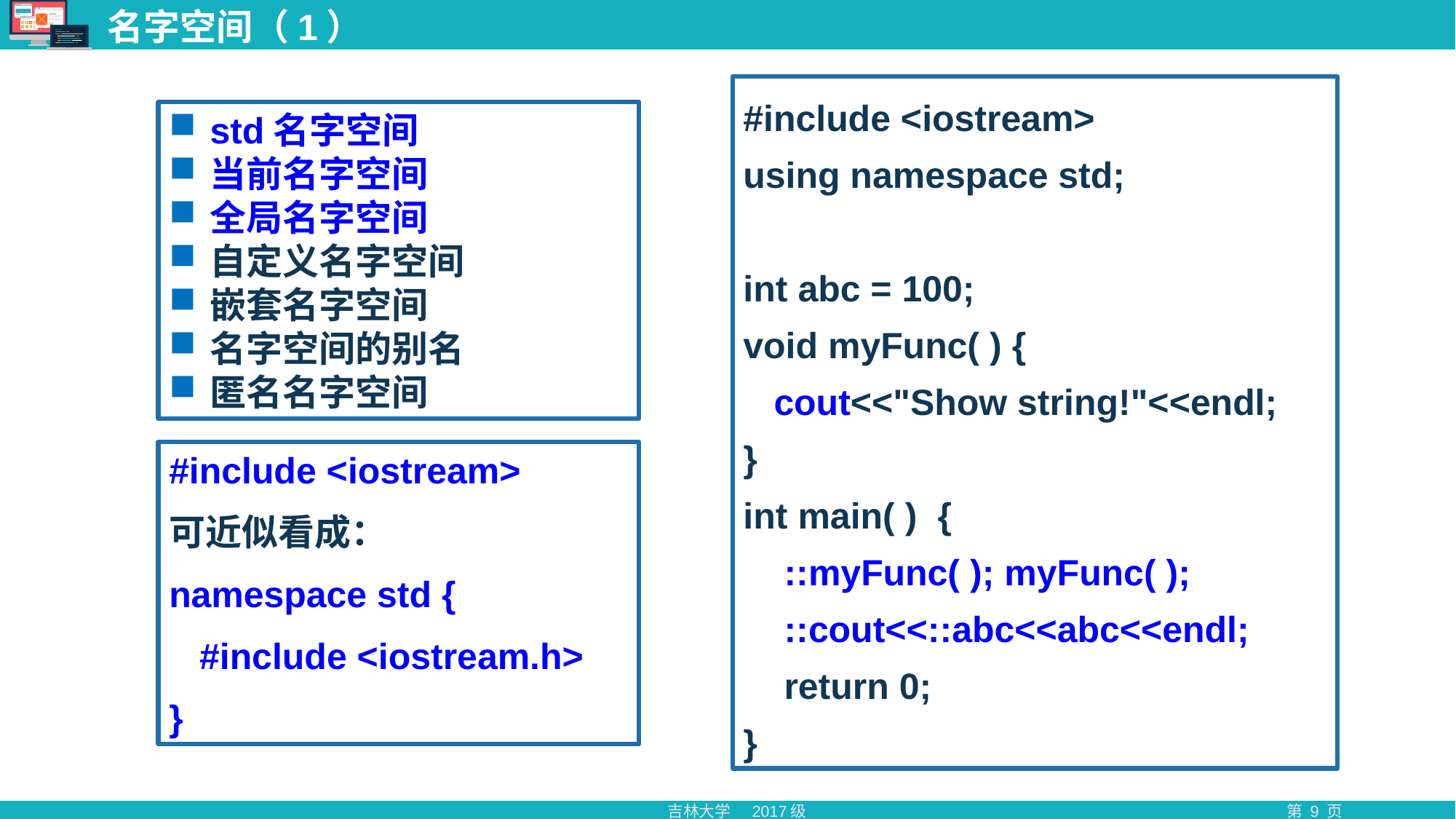

# 名字空间（1）
#include <iostream>
using namespace std;
int abc = 100;
void myFunc( ) {
   cout<<"Show string!"<<endl;
}
int main( )  {
    ::myFunc( ); myFunc( );
    ::cout<<::abc<<abc<<endl;
    return 0;
}
std名字空间
当前名字空间
全局名字空间
自定义名字空间
嵌套名字空间
名字空间的别名
匿名名字空间
#include <iostream>
可近似看成：
namespace std {
   #include <iostream.h>
}